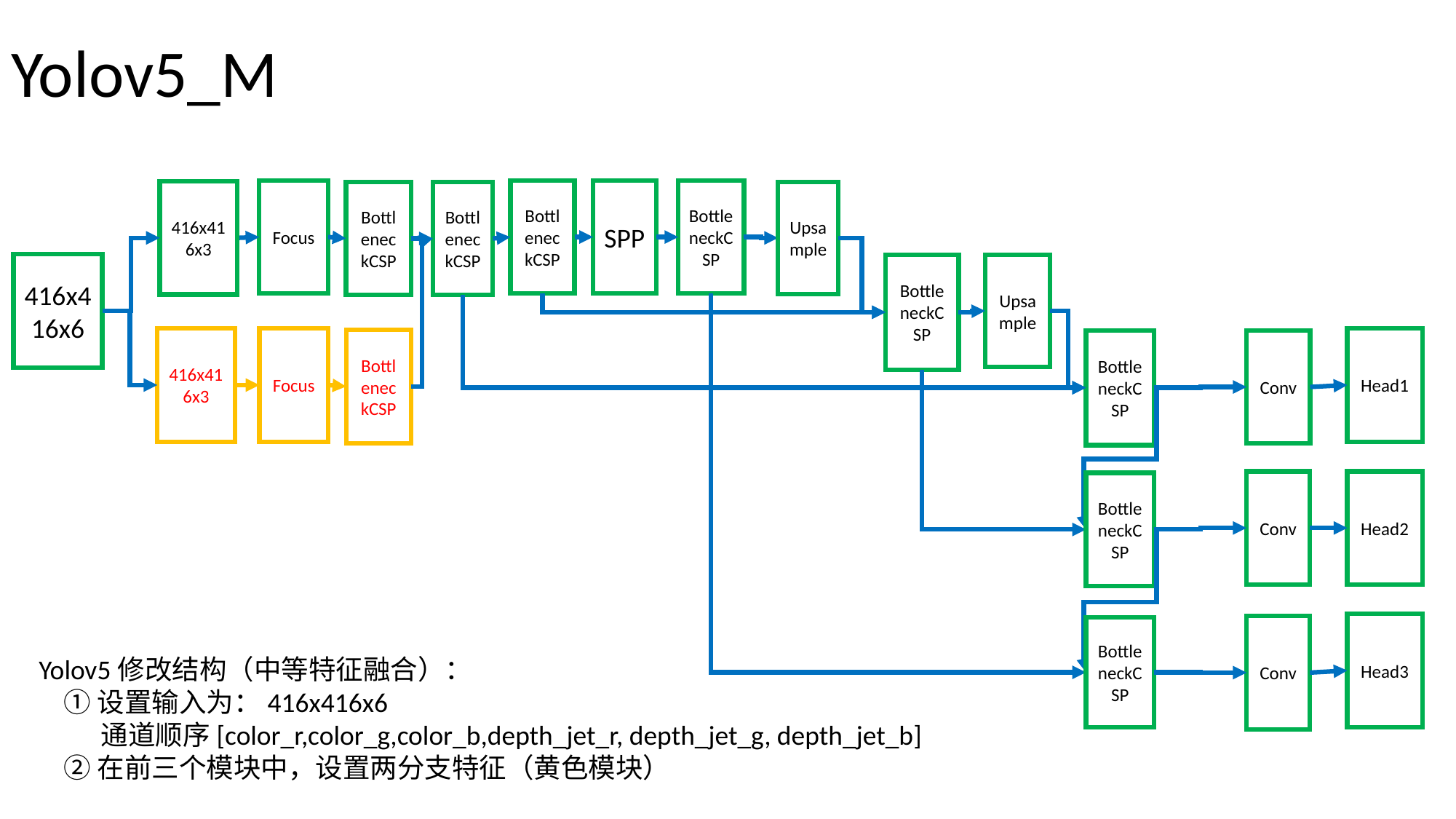

# Yolov5_M
Focus
BottleneckCSP
SPP
BottleneckCSP
416x416x3
BottleneckCSP
BottleneckCSP
Upsample
416x416x6
Upsample
BottleneckCSP
416x416x3
Focus
Head1
BottleneckCSP
BottleneckCSP
Conv
Conv
Head2
BottleneckCSP
Head3
Conv
BottleneckCSP
Yolov5修改结构（中等特征融合）：
    ①设置输入为：416x416x6
         通道顺序[color_r,color_g,color_b,depth_jet_r, depth_jet_g, depth_jet_b]
    ②在前三个模块中，设置两分支特征（黄色模块）